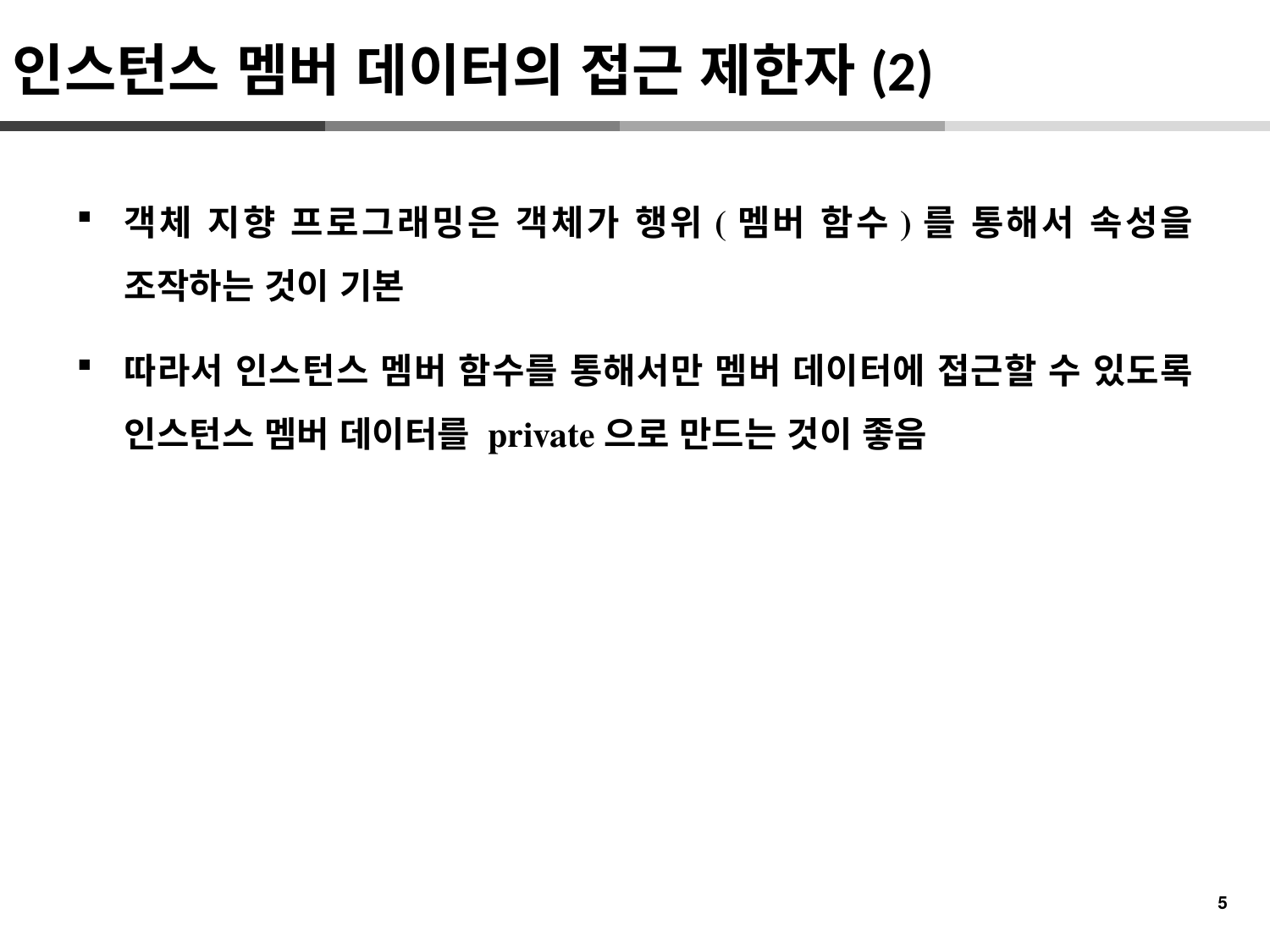

인스턴스 멤버 데이터의 접근 제한자(2)
객체 지향 프로그래밍은 객체가 행위(멤버 함수)를 통해서 속성을 조작하는 것이 기본
따라서 인스턴스 멤버 함수를 통해서만 멤버 데이터에 접근할 수 있도록 인스턴스 멤버 데이터를 private으로 만드는 것이 좋음